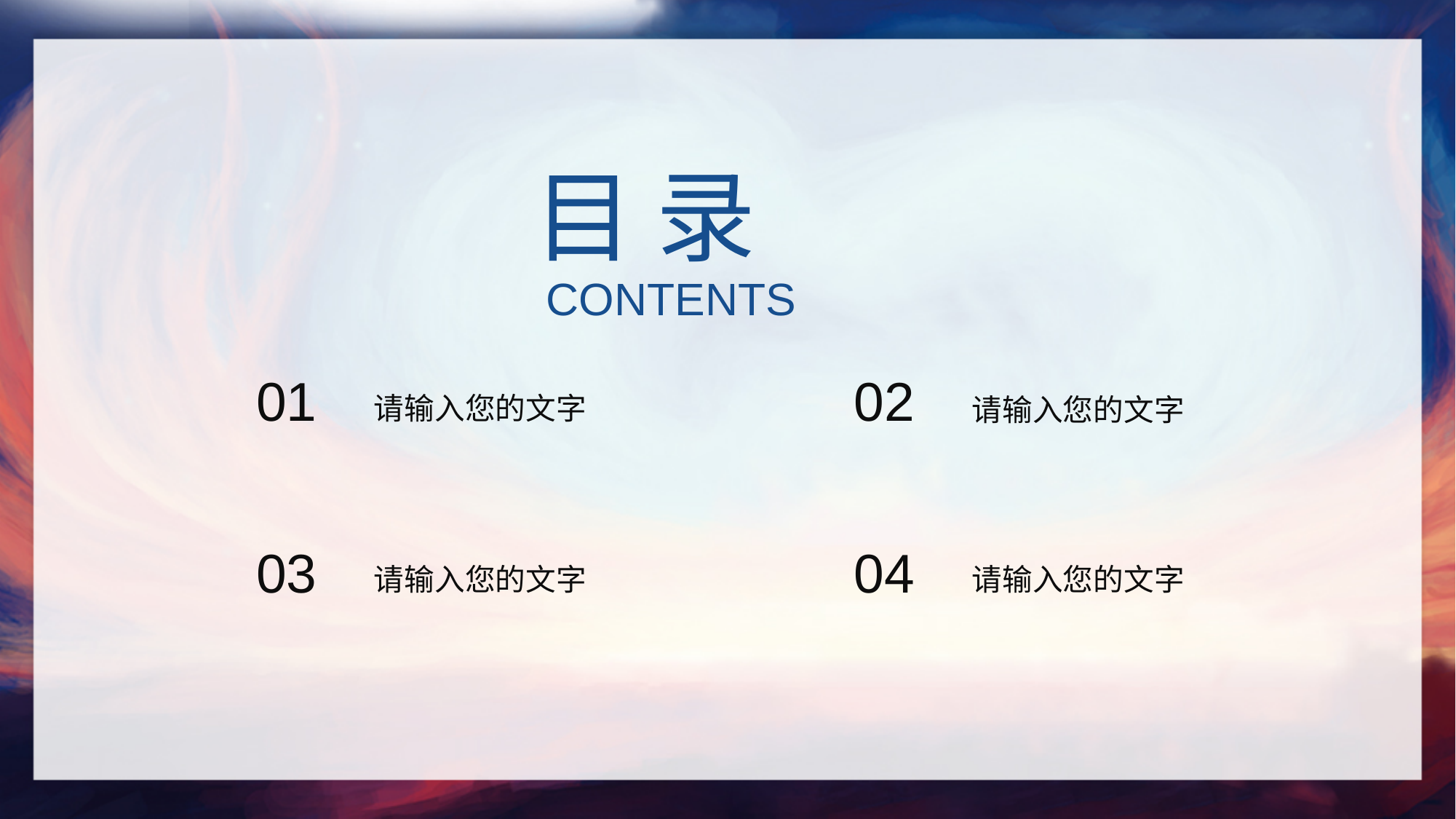

目 录
CONTENTS
01
请输入您的文字
02
请输入您的文字
03
请输入您的文字
04
请输入您的文字